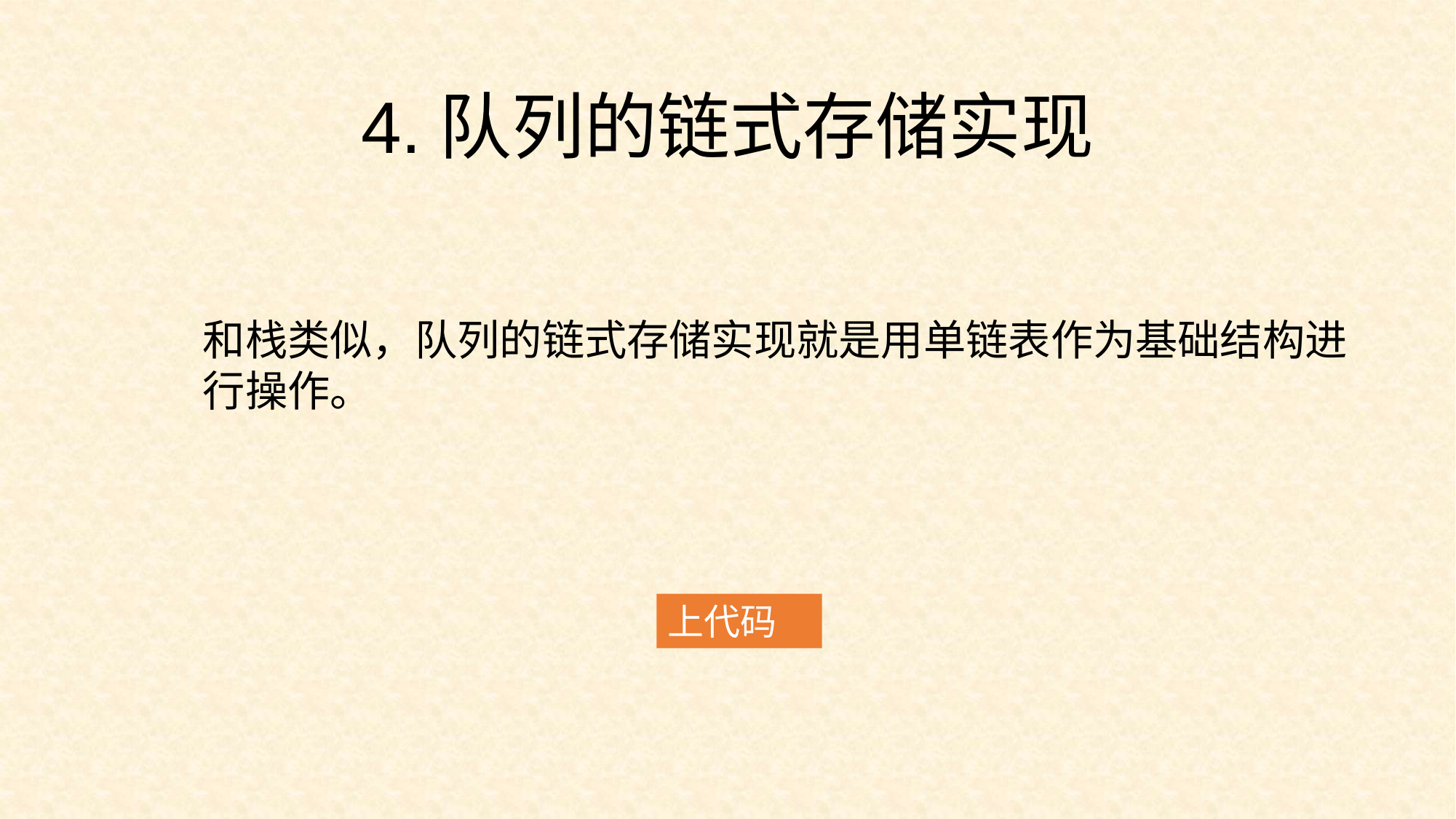

4.队列的链式存储实现
和栈类似，队列的链式存储实现就是用单链表作为基础结构进行操作。
上代码